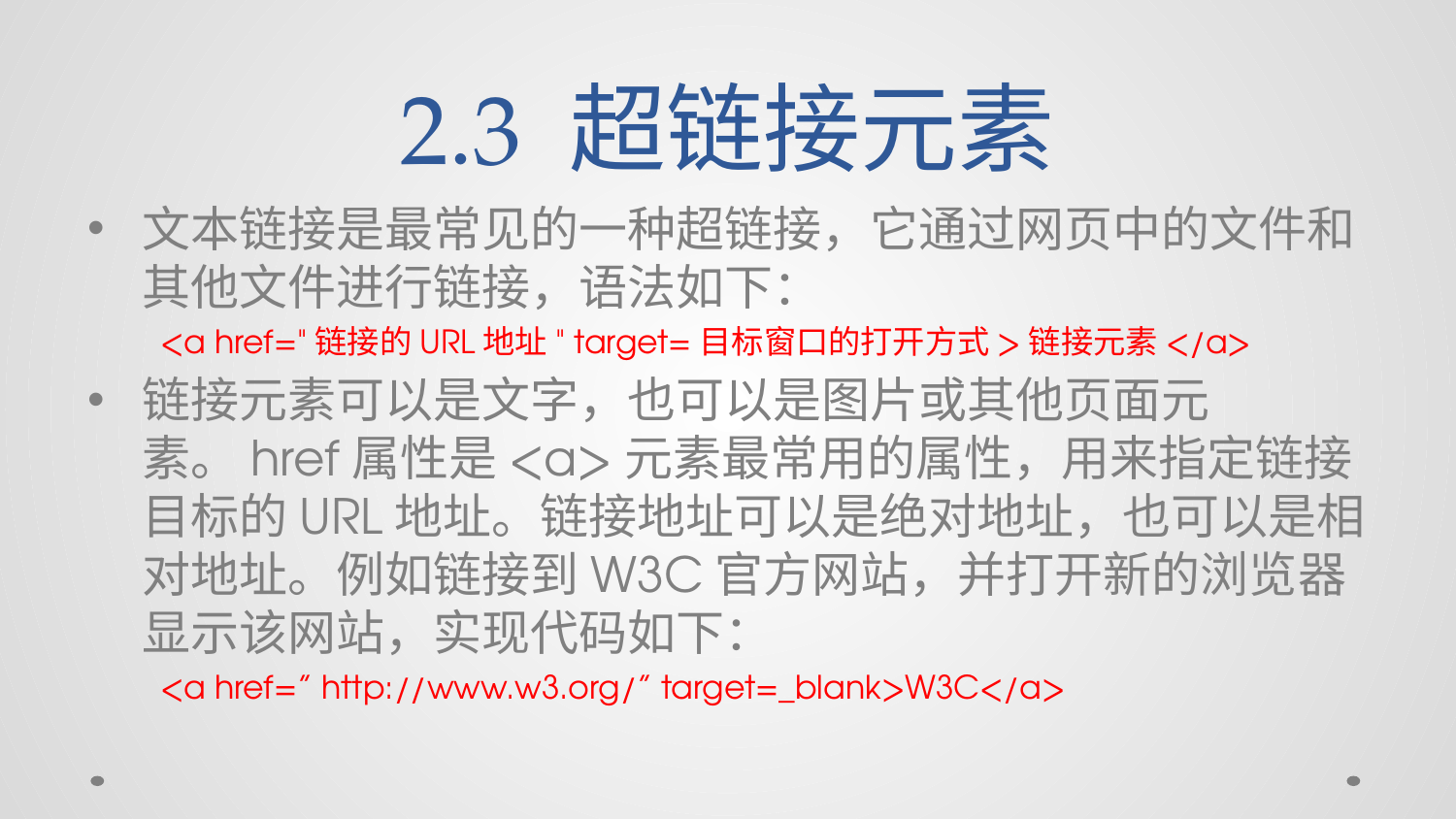

# 2.3 超链接元素
文本链接是最常见的一种超链接，它通过网页中的文件和其他文件进行链接，语法如下：
<a href="链接的URL地址" target=目标窗口的打开方式>链接元素</a>
链接元素可以是文字，也可以是图片或其他页面元素。href属性是<a>元素最常用的属性，用来指定链接目标的URL地址。链接地址可以是绝对地址，也可以是相对地址。例如链接到W3C官方网站，并打开新的浏览器显示该网站，实现代码如下：
<a href=” http://www.w3.org/” target=_blank>W3C</a>